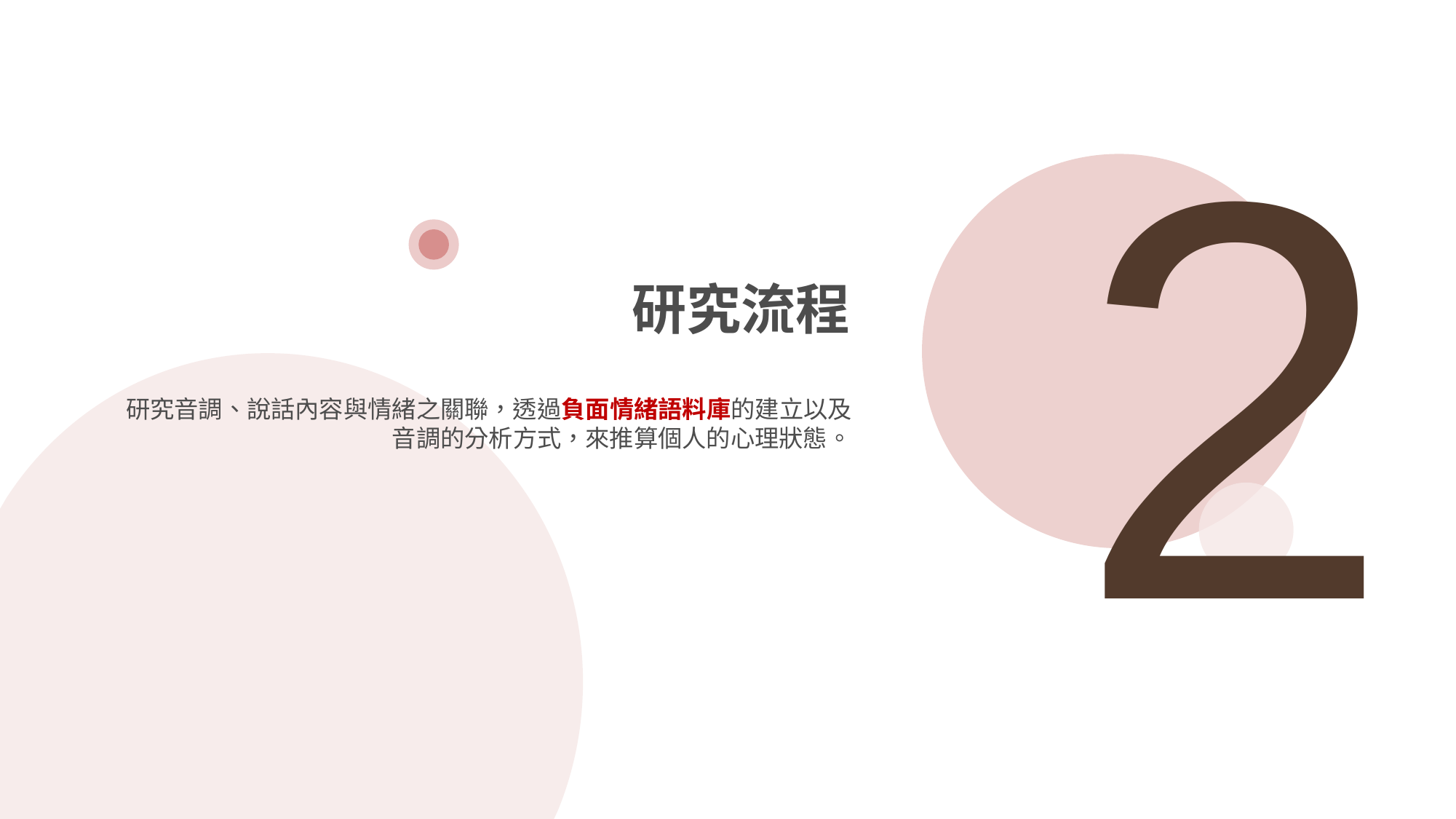

2

研究流程

研究音調、說話內容與情緒之關聯，透過負面情緒語料庫的建立以及音調的分析方式，來推算個人的心理狀態。